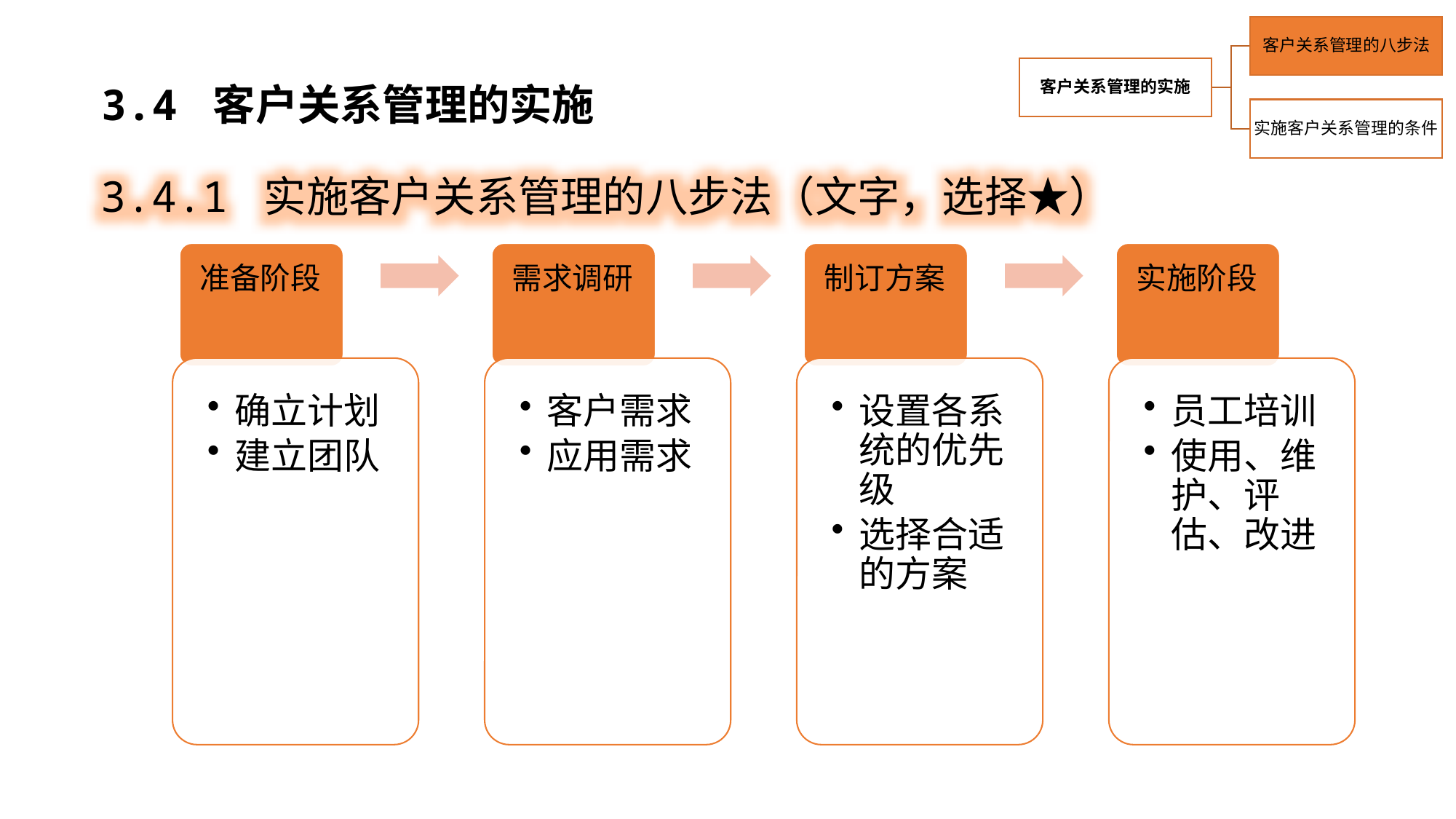

客户关系管理的实施
客户关系管理的八步法
实施客户关系管理的条件
3.4 客户关系管理的实施
3.4.1 实施客户关系管理的八步法（文字，选择★）
准备阶段
确立计划
建立团队

需求调研
客户需求
应用需求

制订方案
设置各系统的优先级
选择合适的方案

实施阶段
员工培训
使用、维护、评估、改进